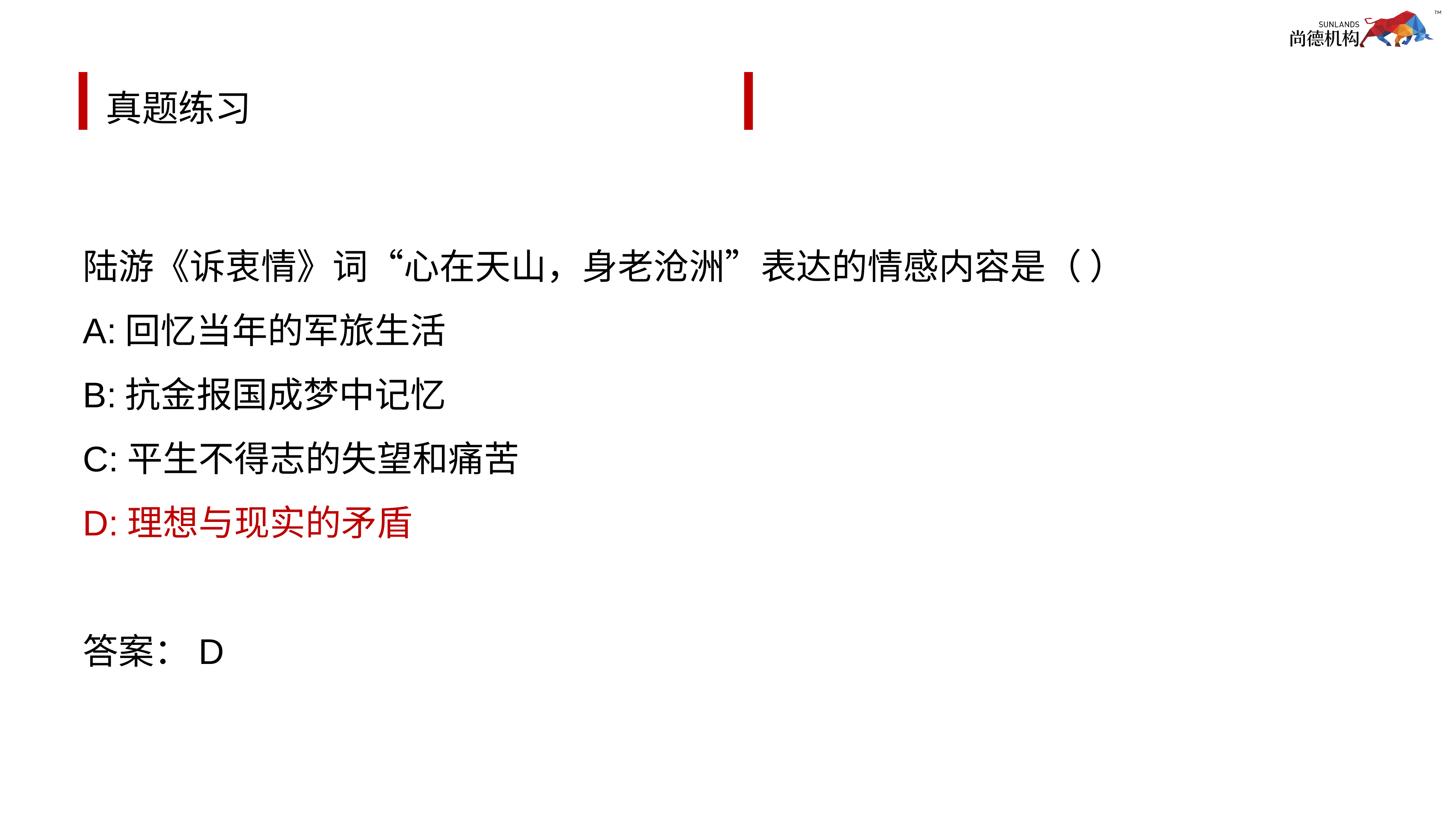

# 真题练习
陆游《诉衷情》词“心在天山，身老沧洲”表达的情感内容是（ ）
A:回忆当年的军旅生活
B:抗金报国成梦中记忆
C:平生不得志的失望和痛苦
D:理想与现实的矛盾

答案：D